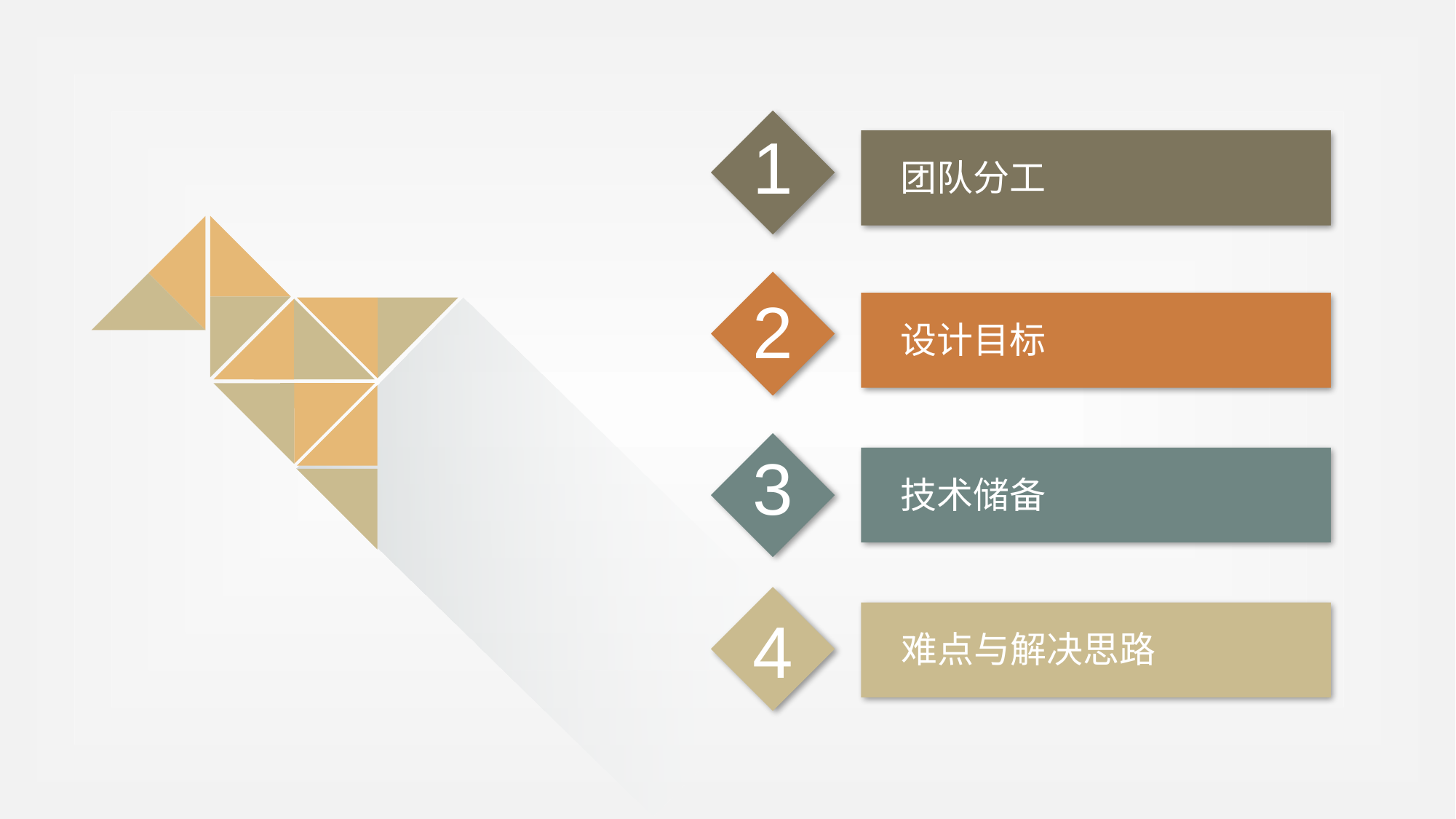

1

2

3

团队分工

设计目标

技术储备
4

难点与解决思路